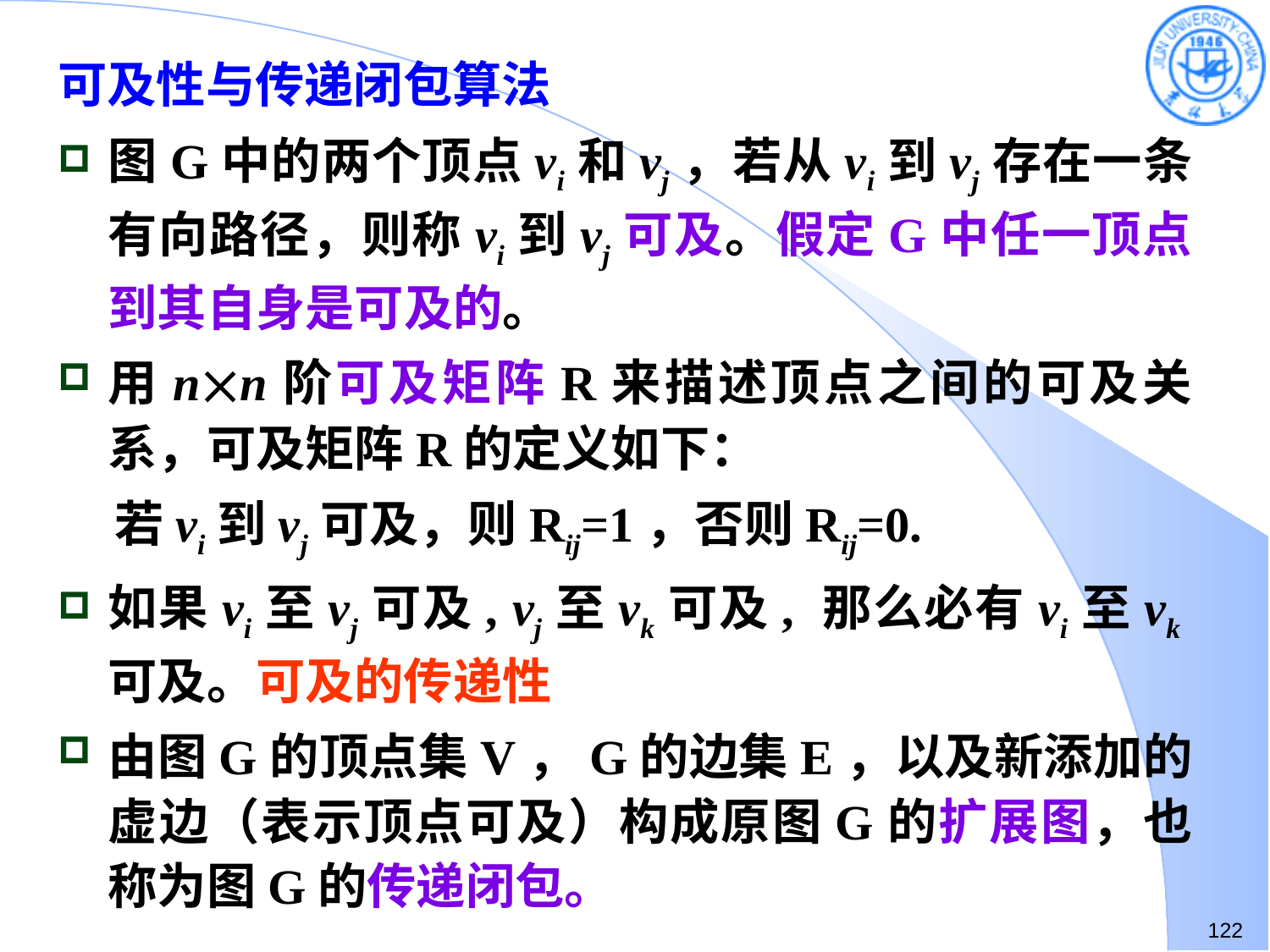

可及性与传递闭包算法
图G中的两个顶点vi和vj，若从vi到vj存在一条有向路径，则称vi到vj可及。假定G中任一顶点到其自身是可及的。
用n×n阶可及矩阵R来描述顶点之间的可及关系，可及矩阵R的定义如下：
    若vi到vj可及，则Rij=1，否则Rij=0.
如果vi至vj可及, vj至vk可及, 那么必有vi至vk可及。可及的传递性
由图G的顶点集V，G的边集E，以及新添加的虚边（表示顶点可及）构成原图G的扩展图，也称为图G的传递闭包。